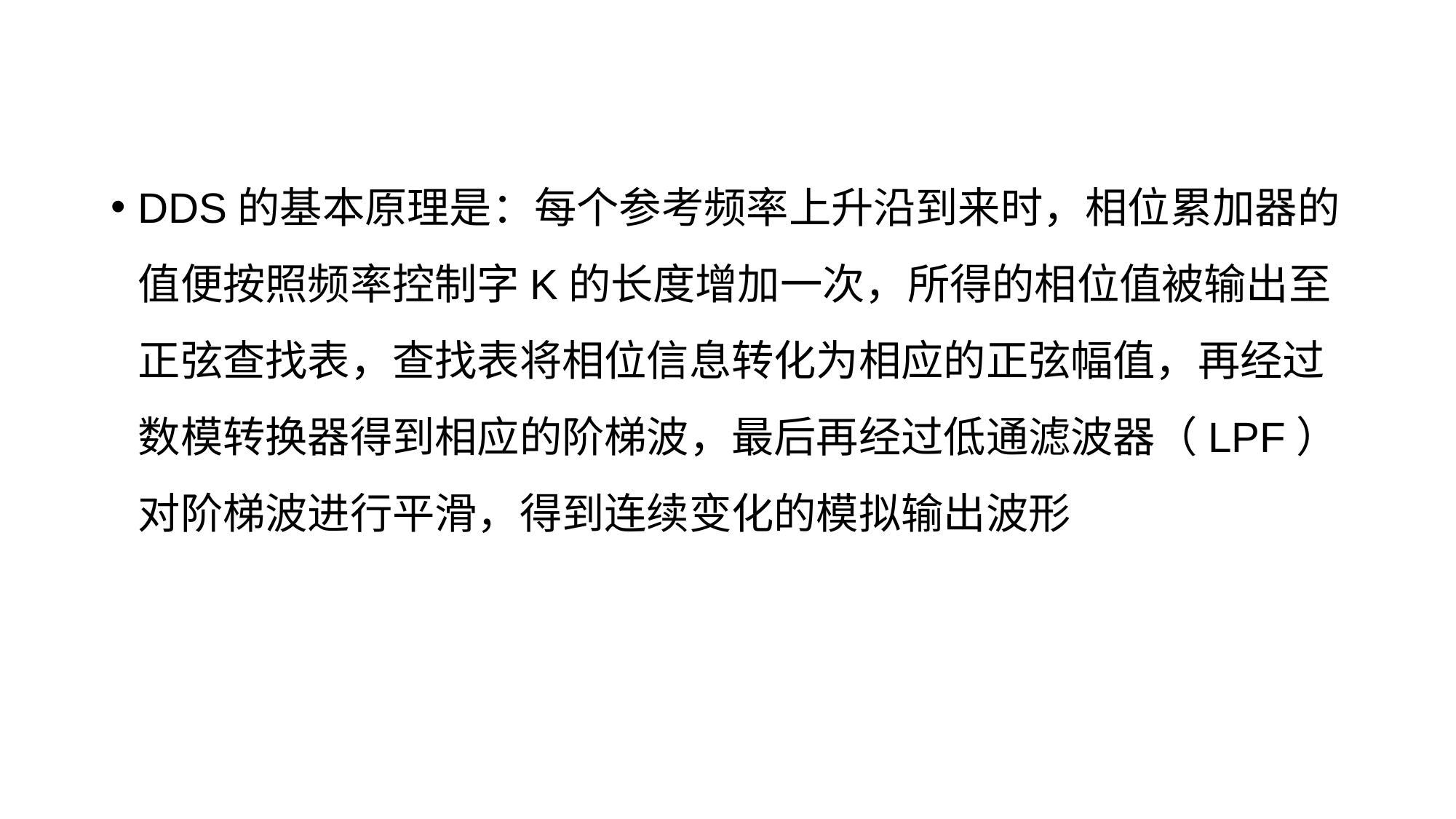

DDS的基本原理是：每个参考频率上升沿到来时，相位累加器的值便按照频率控制字K的长度增加一次，所得的相位值被输出至正弦查找表，查找表将相位信息转化为相应的正弦幅值，再经过数模转换器得到相应的阶梯波，最后再经过低通滤波器（LPF）对阶梯波进行平滑，得到连续变化的模拟输出波形